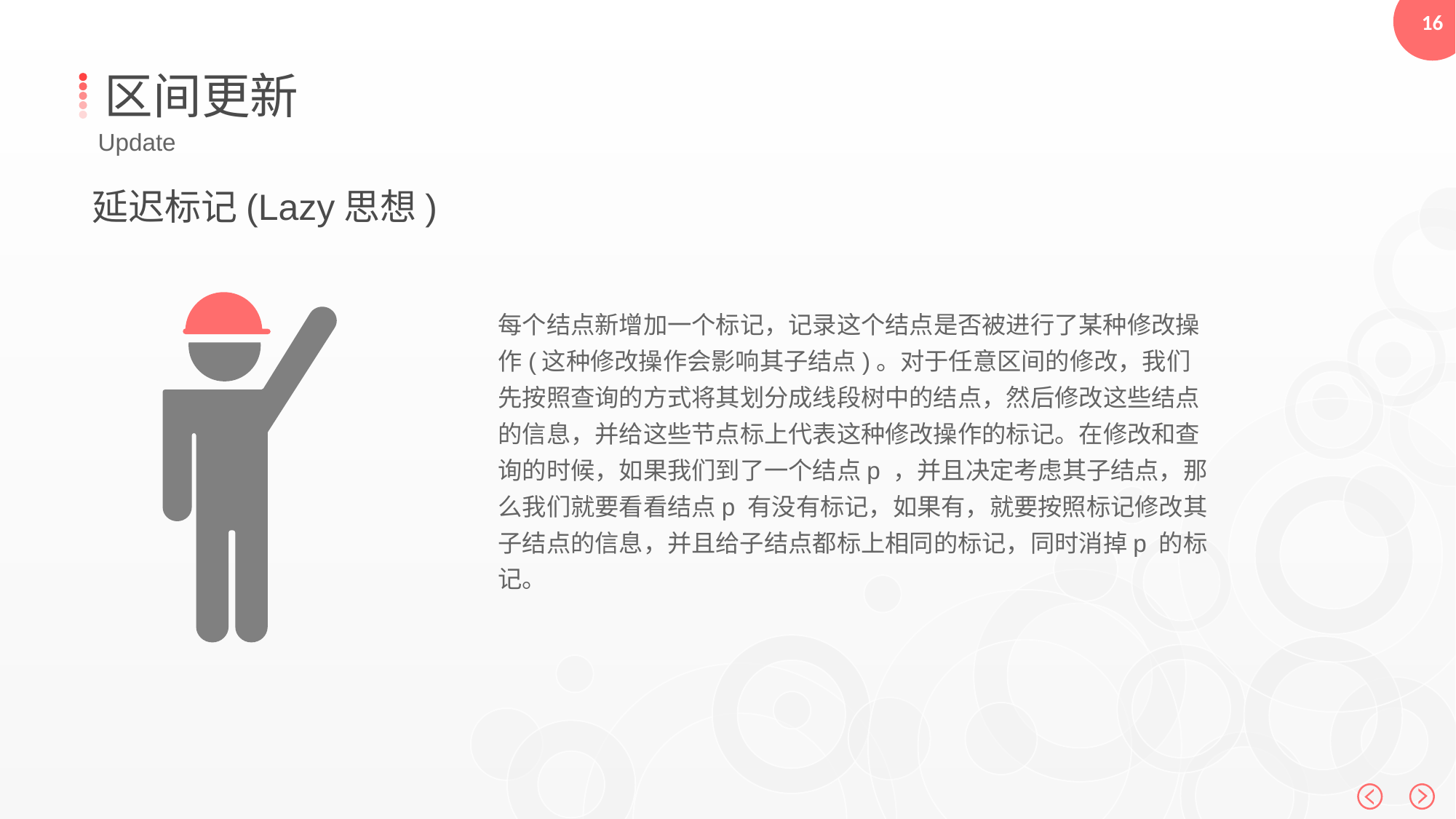

区间更新
Update
延迟标记(Lazy思想)

每个结点新增加一个标记，记录这个结点是否被进行了某种修改操作(这种修改操作会影响其子结点)。对于任意区间的修改，我们先按照查询的方式将其划分成线段树中的结点，然后修改这些结点的信息，并给这些节点标上代表这种修改操作的标记。在修改和查询的时候，如果我们到了一个结点p ，并且决定考虑其子结点，那么我们就要看看结点p 有没有标记，如果有，就要按照标记修改其子结点的信息，并且给子结点都标上相同的标记，同时消掉p 的标记。